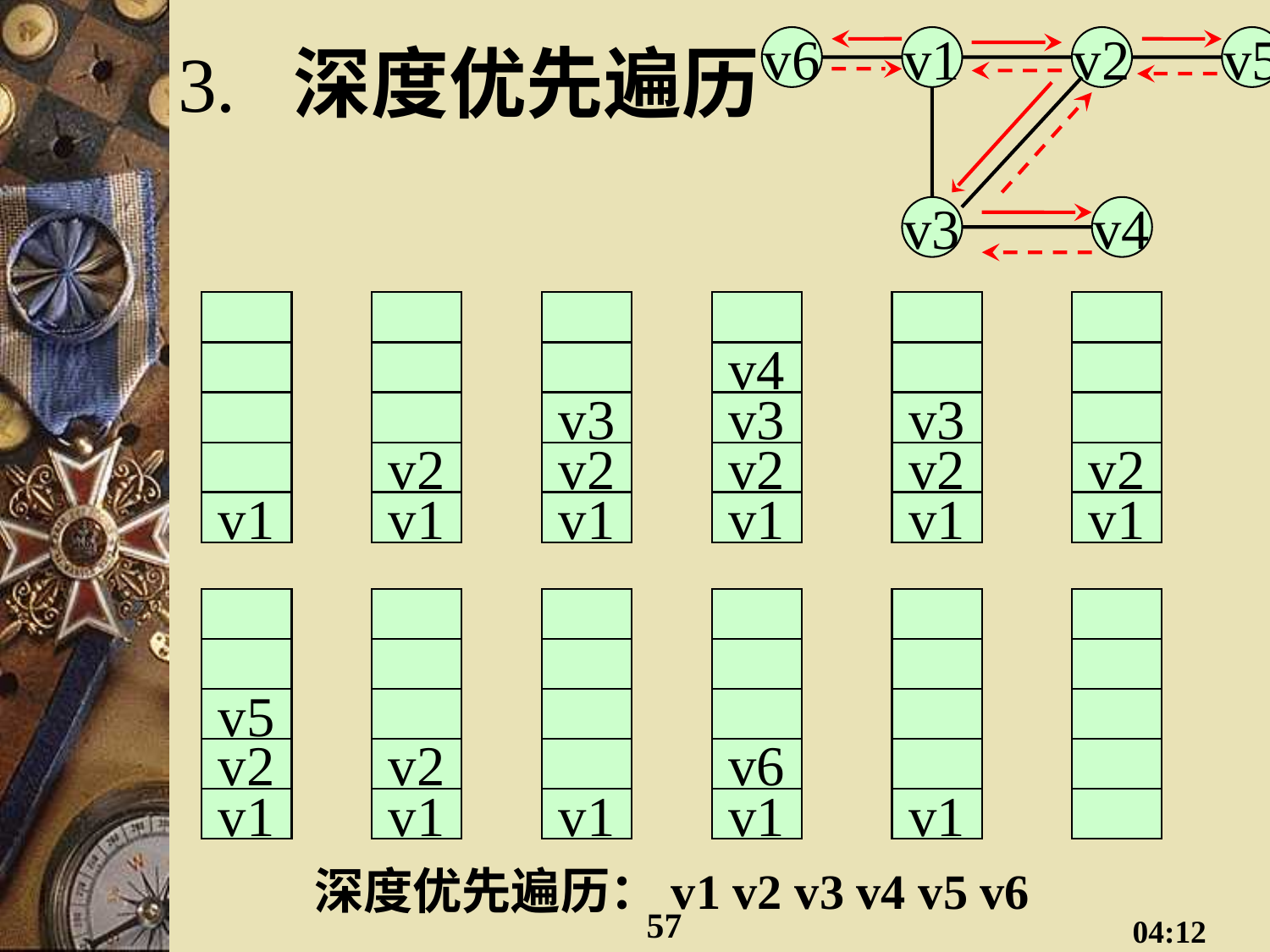

# 3.  深度优先遍历
v6
v1
v2
v5

v3
v4

v5
v2
v1

v6
v1

v2
v1

v1

v1

v2
v1

v3
v2
v1

v2
v1

v4
v3
v2
v1

v3
v2
v1

v1

深度优先遍历：v1 v2 v3 v4 v5 v6